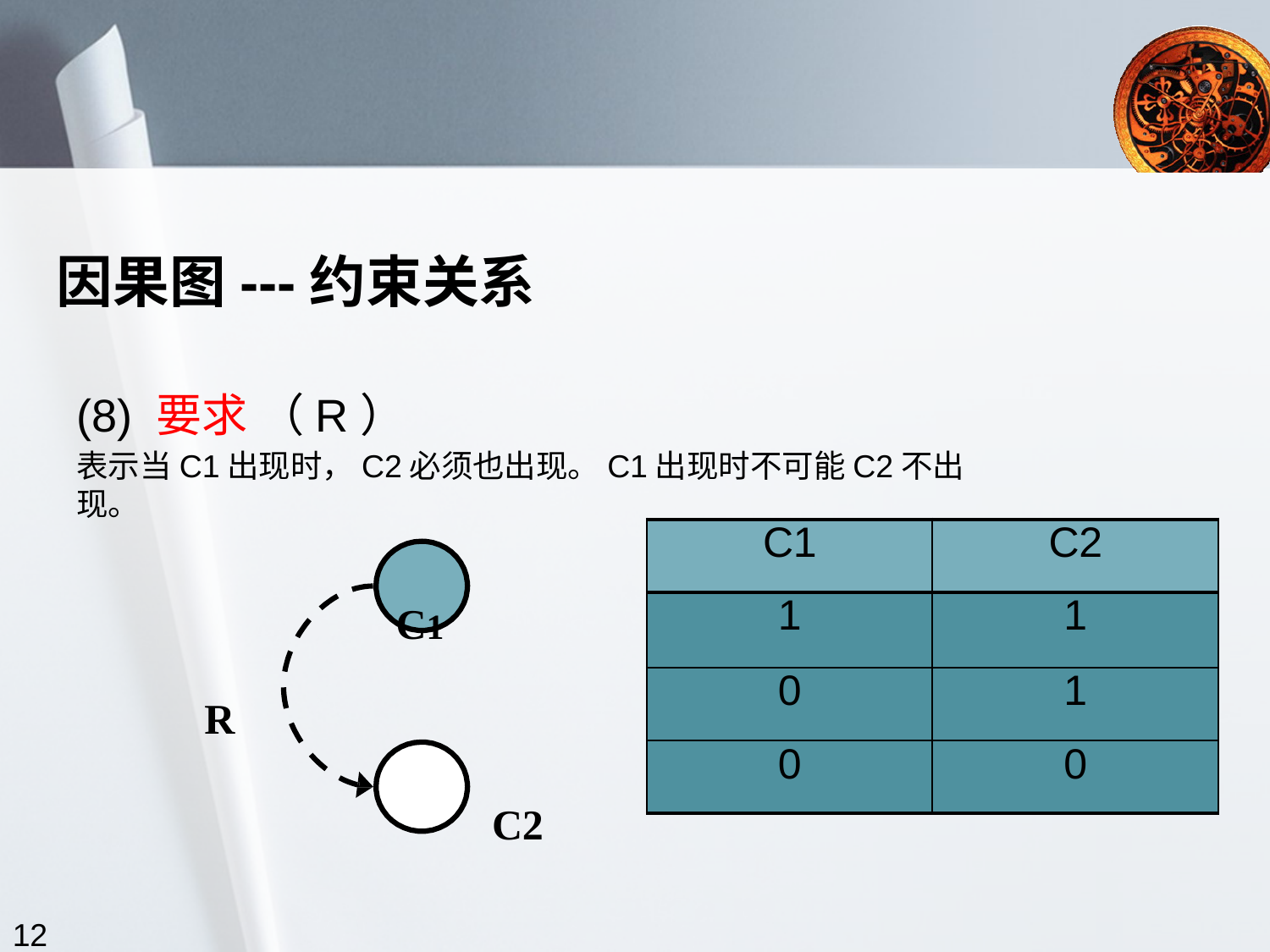

因果图---约束关系
(8) 要求 （R）
表示当C1出现时，C2必须也出现。C1出现时不可能C2不出现。

C1 R

C2
| C1 | C2 |
| --- | --- |
| 1 | 1 |
| 0 | 1 |
| 0 | 0 |

12